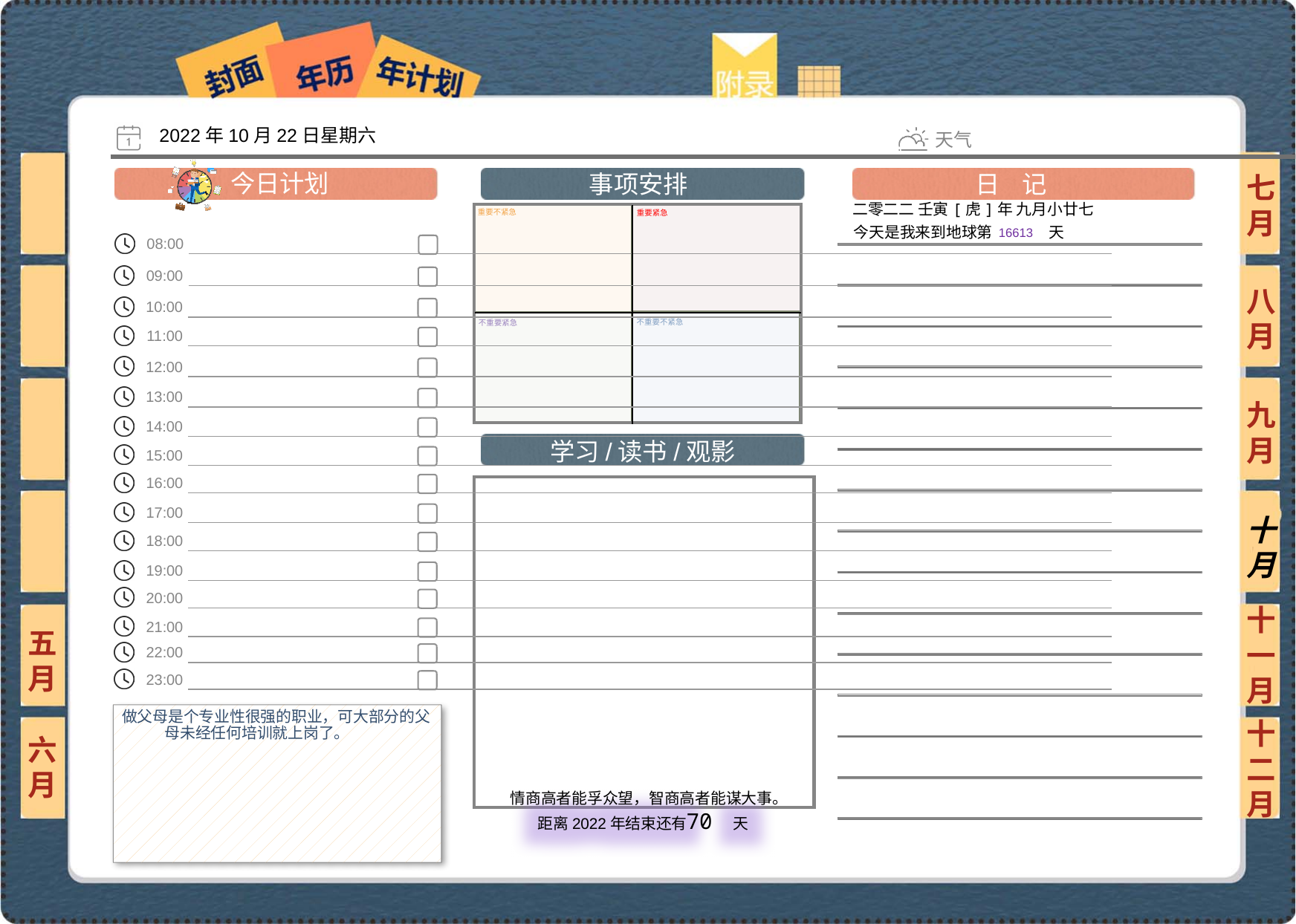

2022年10月22日星期六
七月
二零二二 壬寅[虎]年 九月小廿七
16613
八月
九月
十月
十一月
五月
做父母是个专业性很强的职业，可大部分的父母未经任何培训就上岗了。

六月
十二月
70
 情商高者能孚众望，智商高者能谋大事。